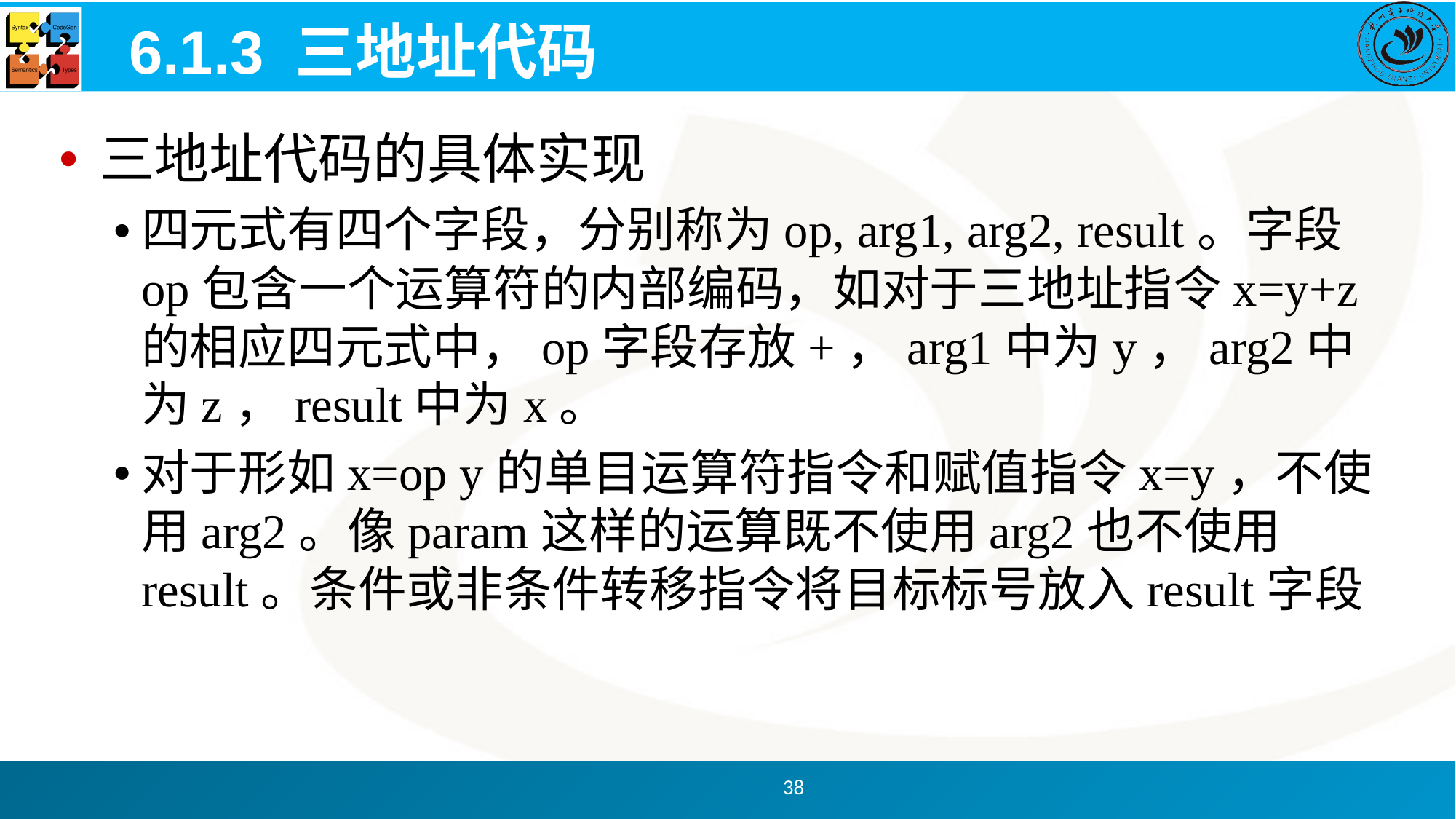

# 6.1.3 三地址代码
三地址代码的具体实现
四元式有四个字段，分别称为op, arg1, arg2, result。字段op包含一个运算符的内部编码，如对于三地址指令x=y+z的相应四元式中，op字段存放+，arg1中为y，arg2中为z，result中为x。
对于形如x=op y的单目运算符指令和赋值指令x=y，不使用arg2。像param这样的运算既不使用arg2也不使用result。条件或非条件转移指令将目标标号放入result字段

38